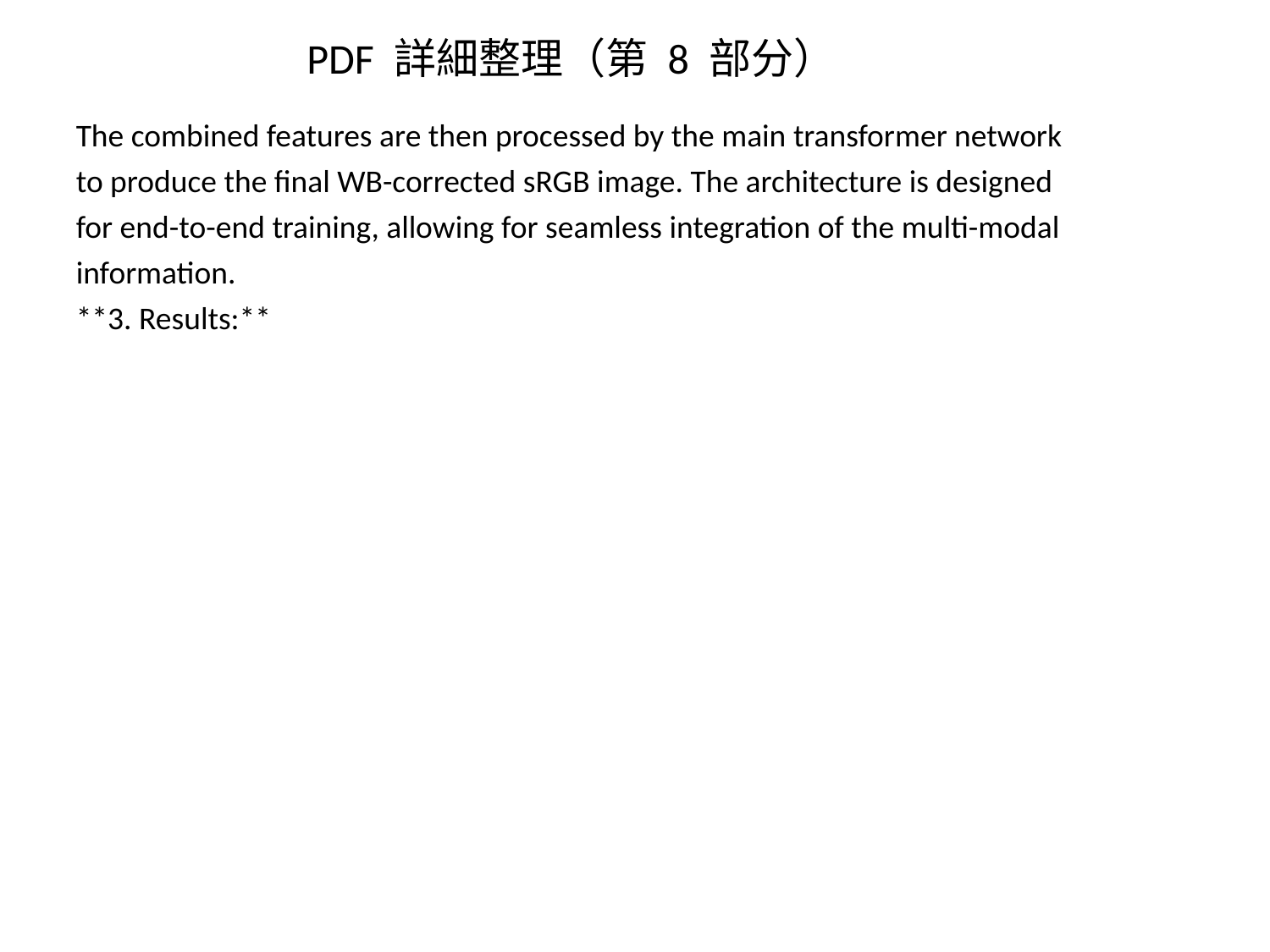

PDF 詳細整理（第 8 部分）

The combined features are then processed by the main transformer network to produce the final WB-corrected sRGB image. The architecture is designed for end-to-end training, allowing for seamless integration of the multi-modal information.
**3. Results:**